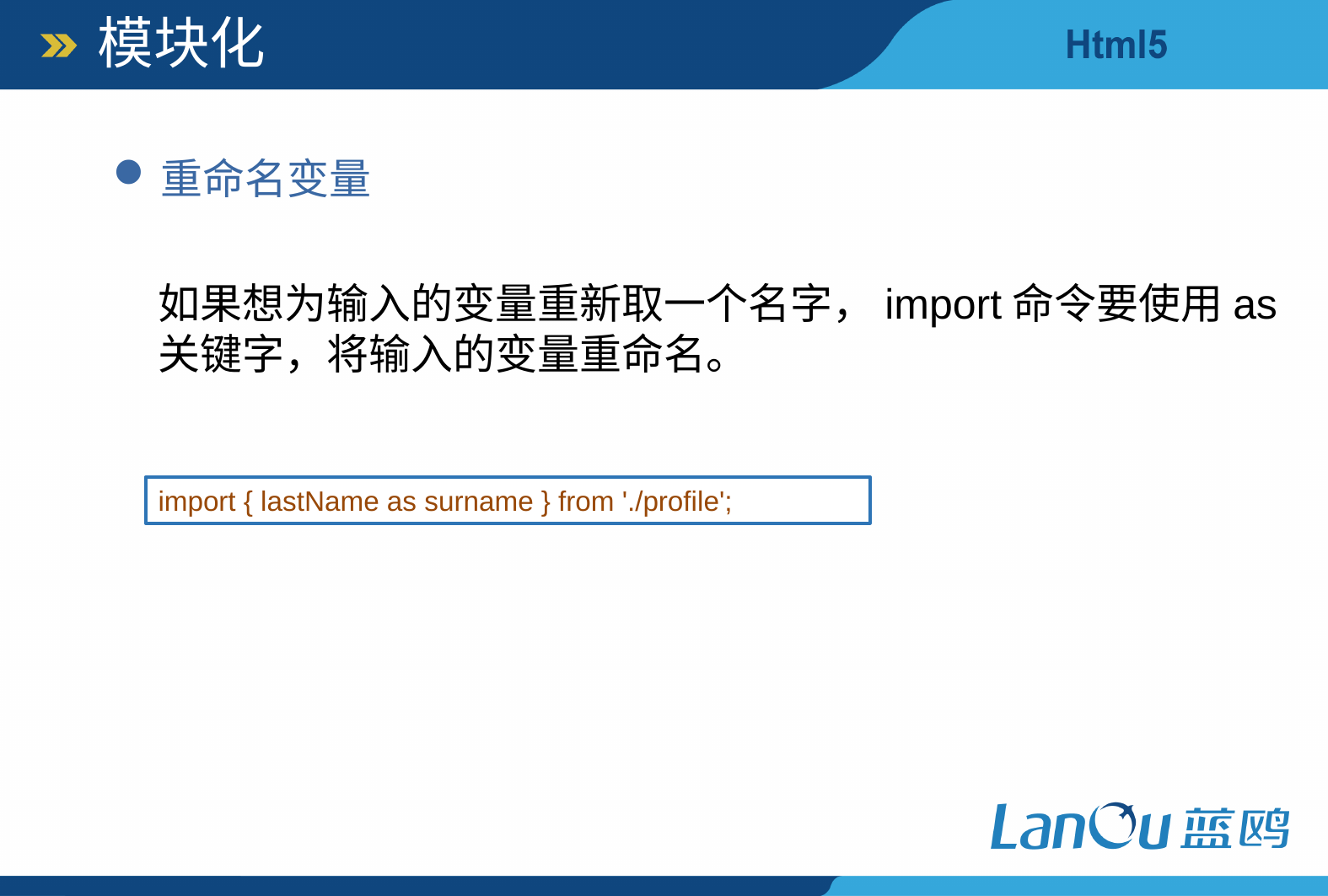

模块化
重命名变量
如果想为输入的变量重新取一个名字，import命令要使用as关键字，将输入的变量重命名。
import { lastName as surname } from './profile';